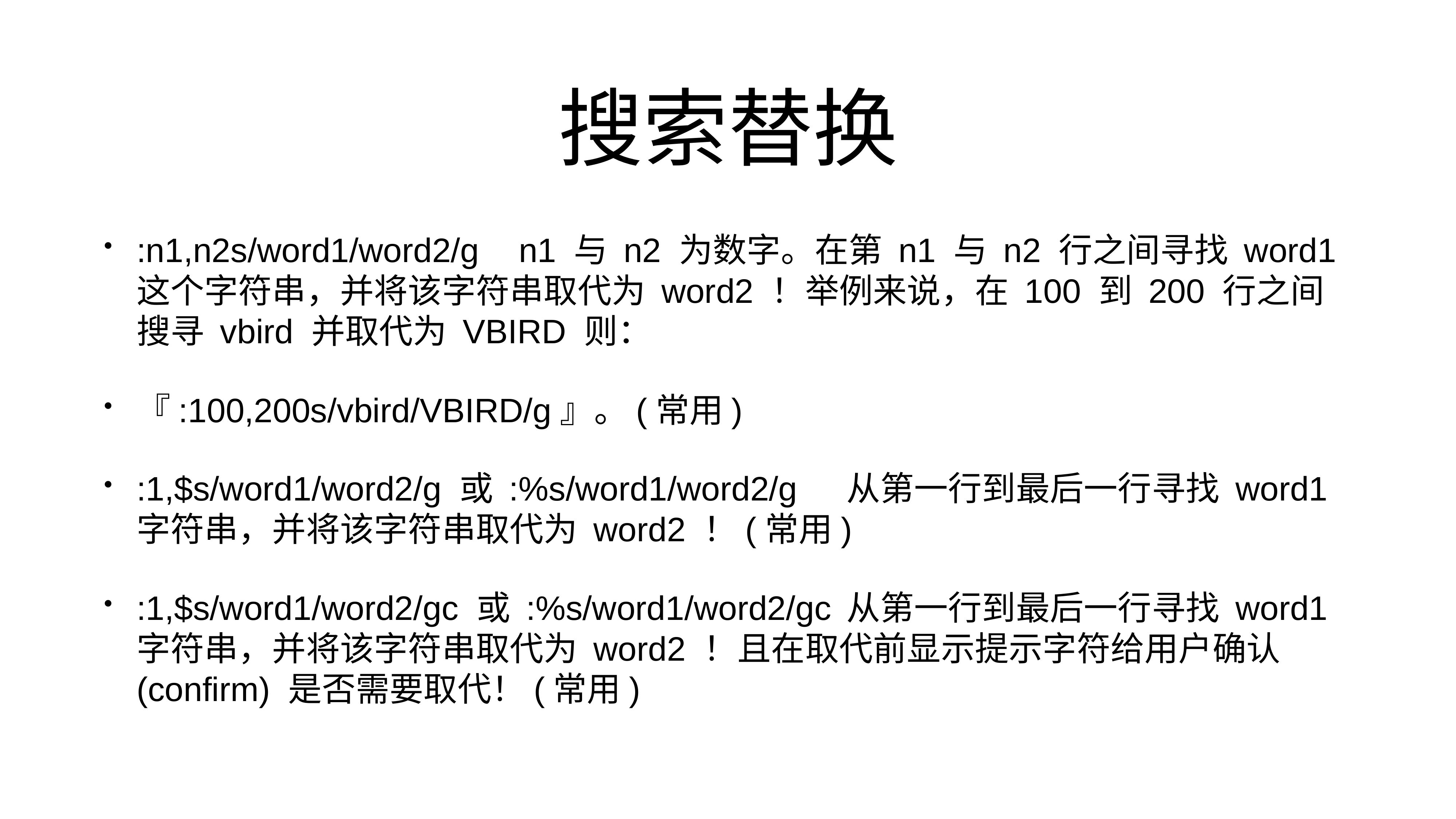

# 搜索替换
:n1,n2s/word1/word2/g	n1 与 n2 为数字。在第 n1 与 n2 行之间寻找 word1 这个字符串，并将该字符串取代为 word2 ！举例来说，在 100 到 200 行之间搜寻 vbird 并取代为 VBIRD 则：
『:100,200s/vbird/VBIRD/g』。(常用)
:1,$s/word1/word2/g 或 :%s/word1/word2/g	从第一行到最后一行寻找 word1 字符串，并将该字符串取代为 word2 ！(常用)
:1,$s/word1/word2/gc 或 :%s/word1/word2/gc	从第一行到最后一行寻找 word1 字符串，并将该字符串取代为 word2 ！且在取代前显示提示字符给用户确认 (confirm) 是否需要取代！(常用)